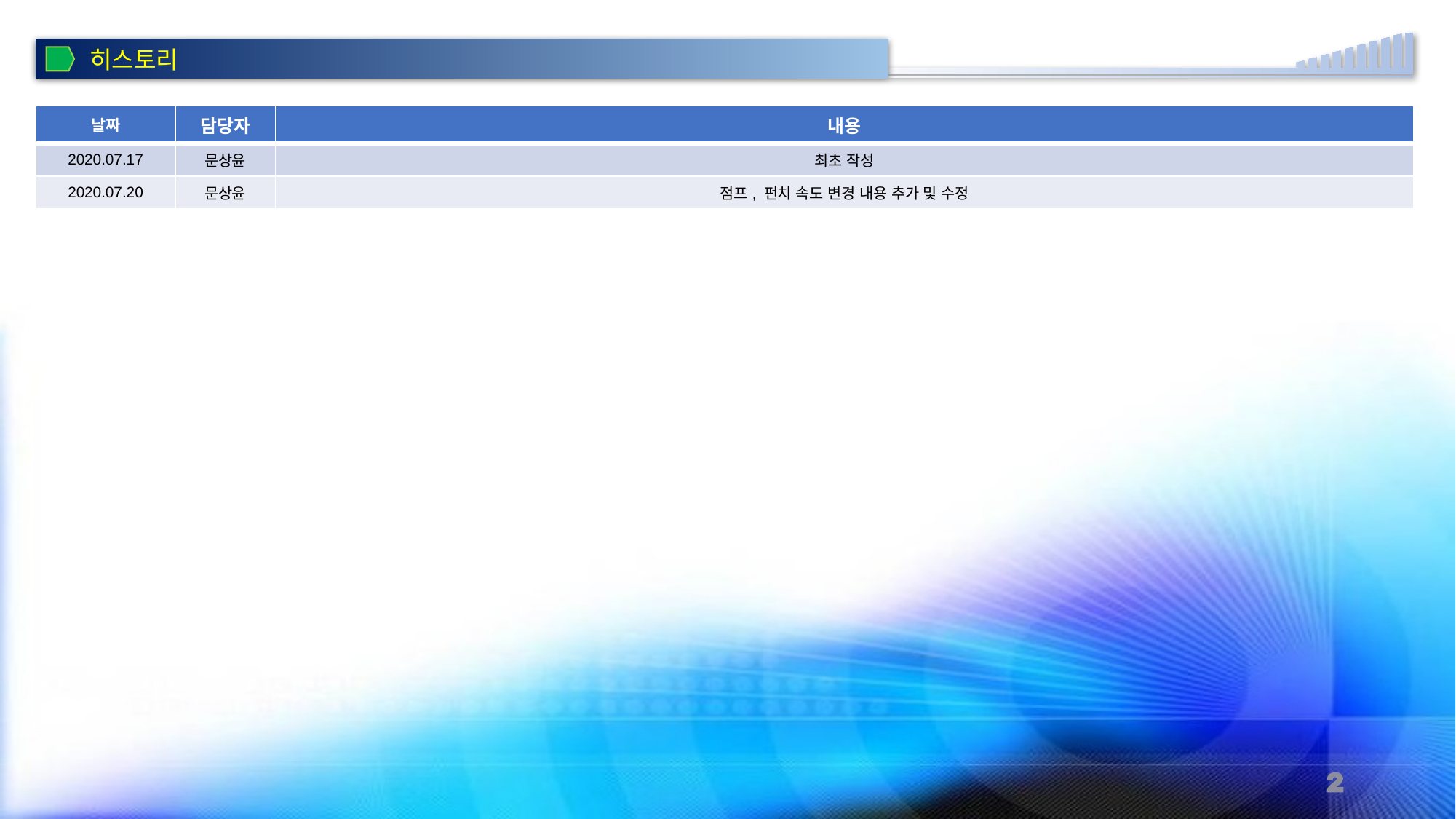

히스토리

| 날짜 | 담당자 | 내용 |
| --- | --- | --- |
| 2020.07.17 | 문상윤 | 최초 작성 |
| 2020.07.20 | 문상윤 | 점프, 펀치 속도 변경 내용 추가 및 수정 |
2